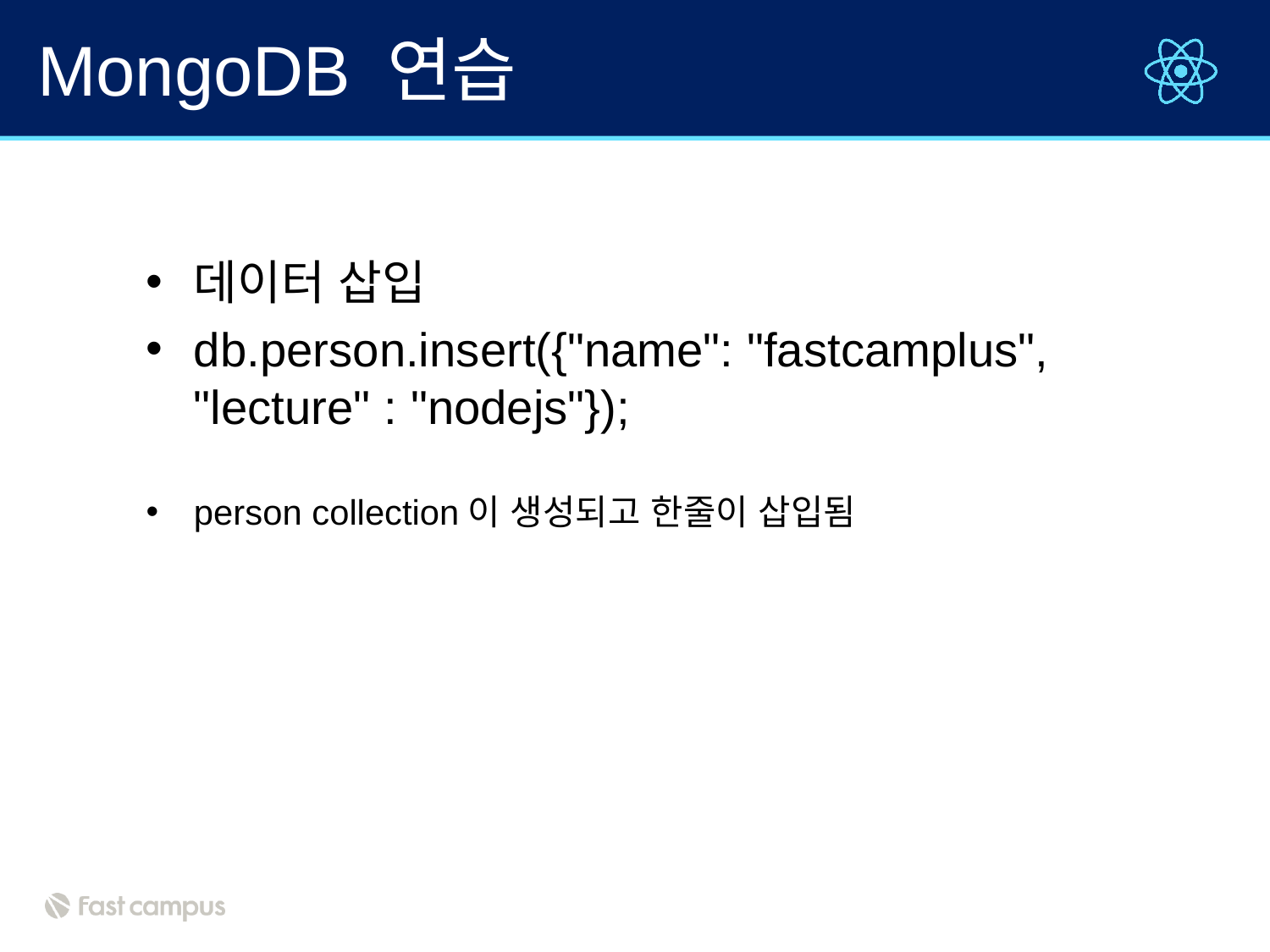

# MongoDB 연습
데이터 삽입
db.person.insert({"name": "fastcamplus", "lecture" : "nodejs"});

person collection이 생성되고 한줄이 삽입됨